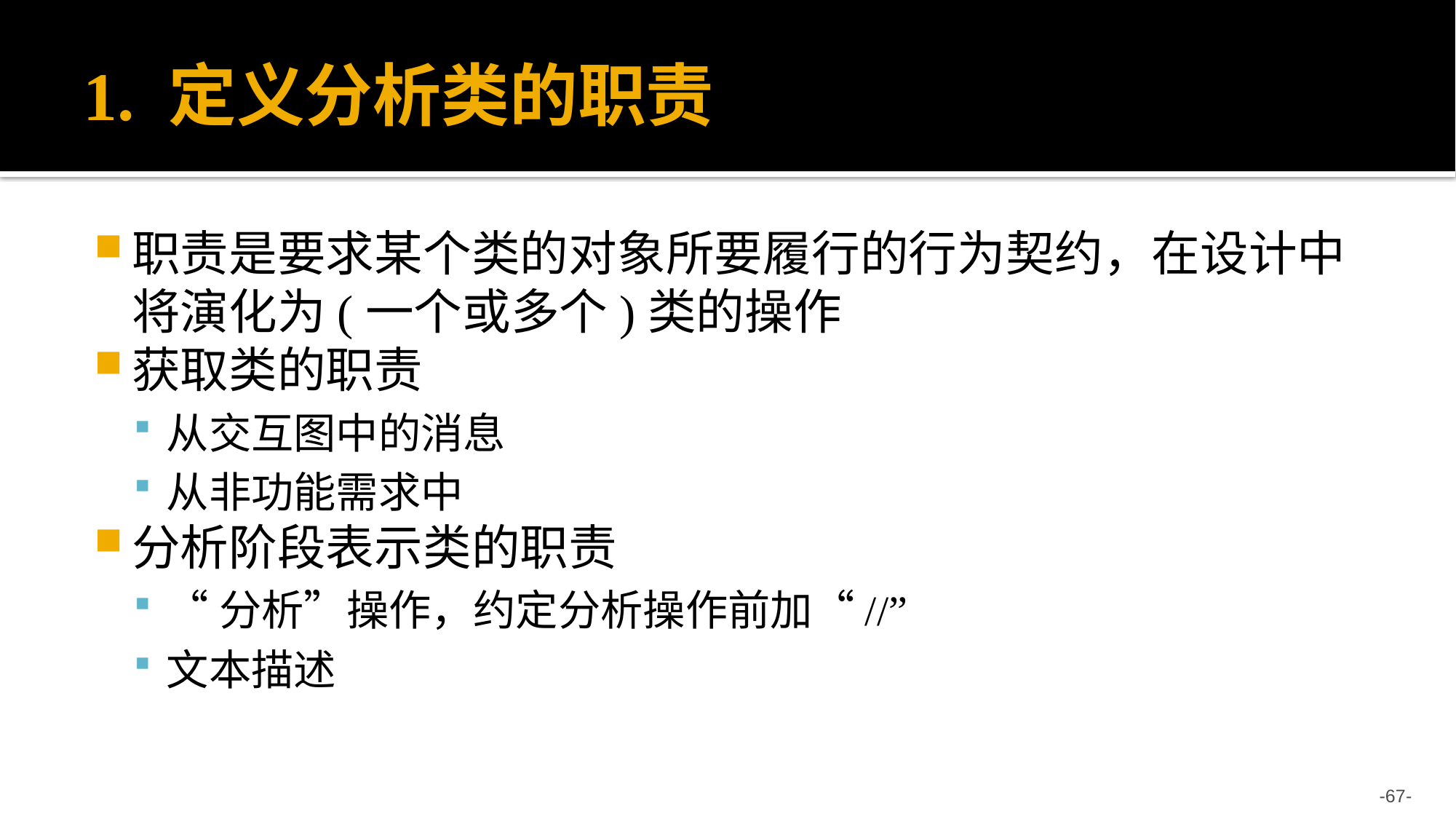

# 1. 定义分析类的职责
职责是要求某个类的对象所要履行的行为契约，在设计中将演化为(一个或多个)类的操作
获取类的职责
从交互图中的消息
从非功能需求中
分析阶段表示类的职责
“分析”操作，约定分析操作前加“//”
文本描述
-67-